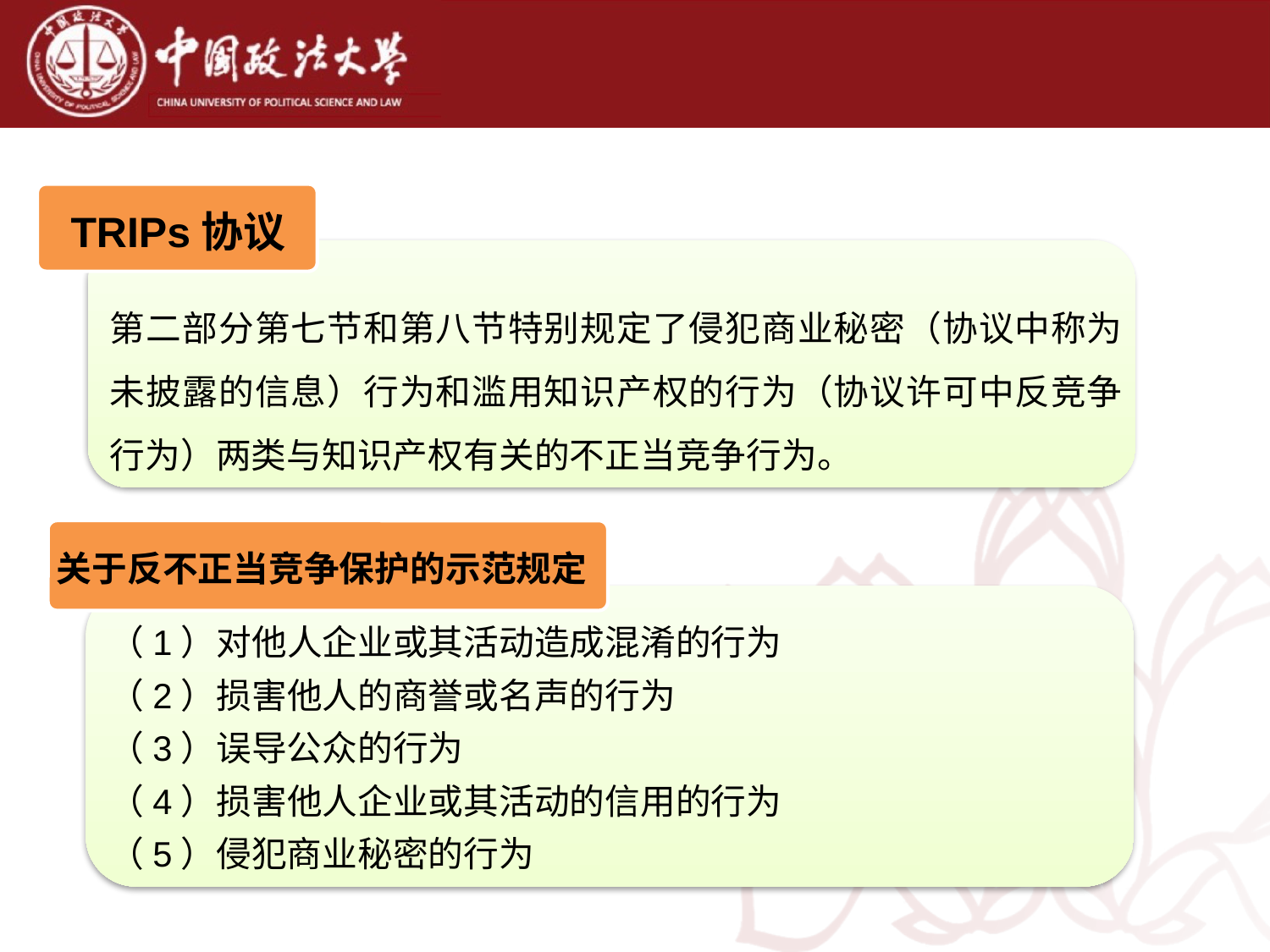

第二部分第七节和第八节特别规定了侵犯商业秘密（协议中称为未披露的信息）行为和滥用知识产权的行为（协议许可中反竞争行为）两类与知识产权有关的不正当竞争行为。

TRIPs协议

关于反不正当竞争保护的示范规定

（1）对他人企业或其活动造成混淆的行为
（2）损害他人的商誉或名声的行为
（3）误导公众的行为
（4）损害他人企业或其活动的信用的行为
（5）侵犯商业秘密的行为